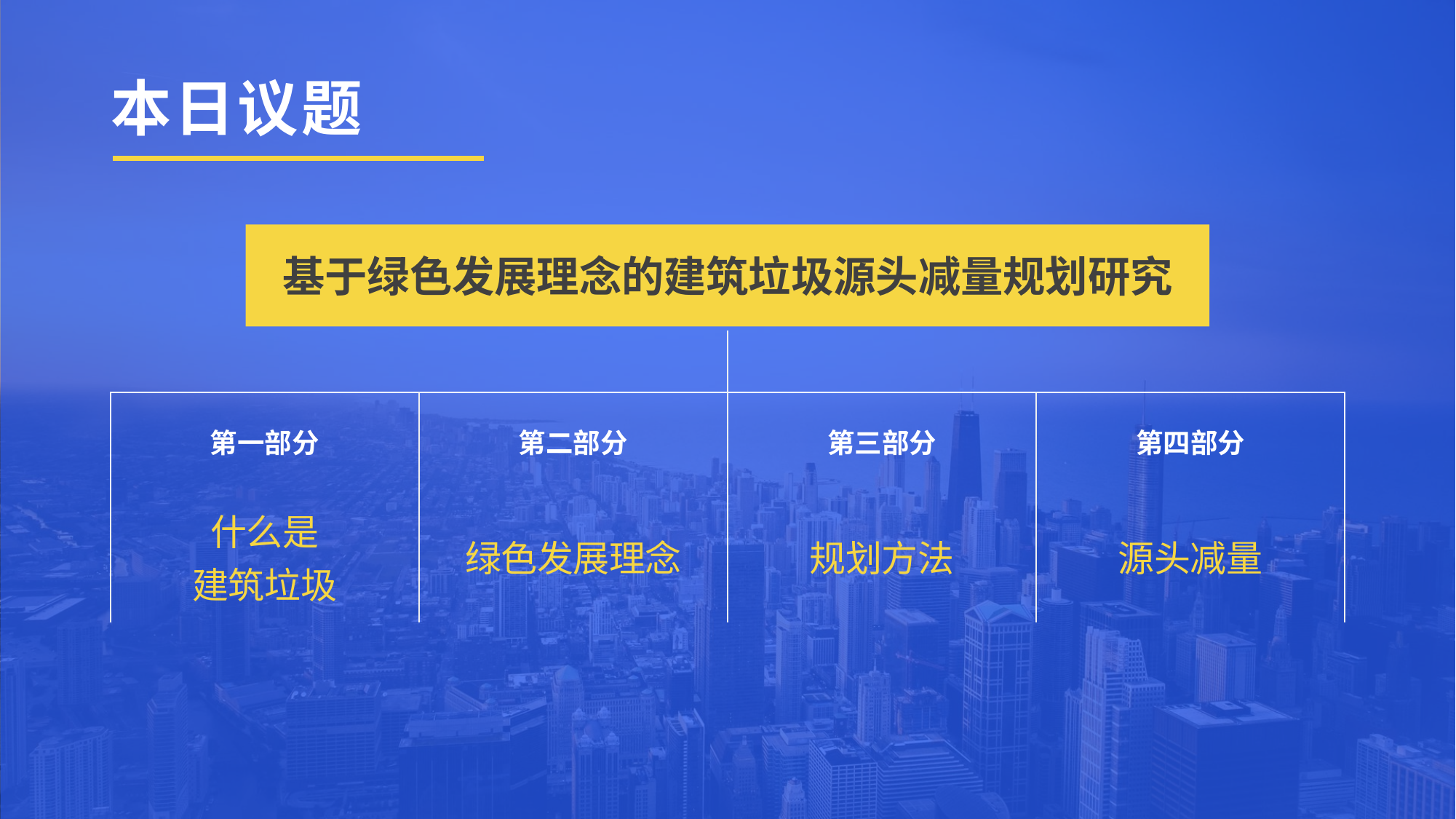

本日议题
基于绿色发展理念的建筑垃圾源头减量规划研究
| 第一部分 | 第二部分 | 第三部分 | 第四部分 |
| --- | --- | --- | --- |
| 什么是 建筑垃圾 | 绿色发展理念 | 规划方法 | 源头减量 |